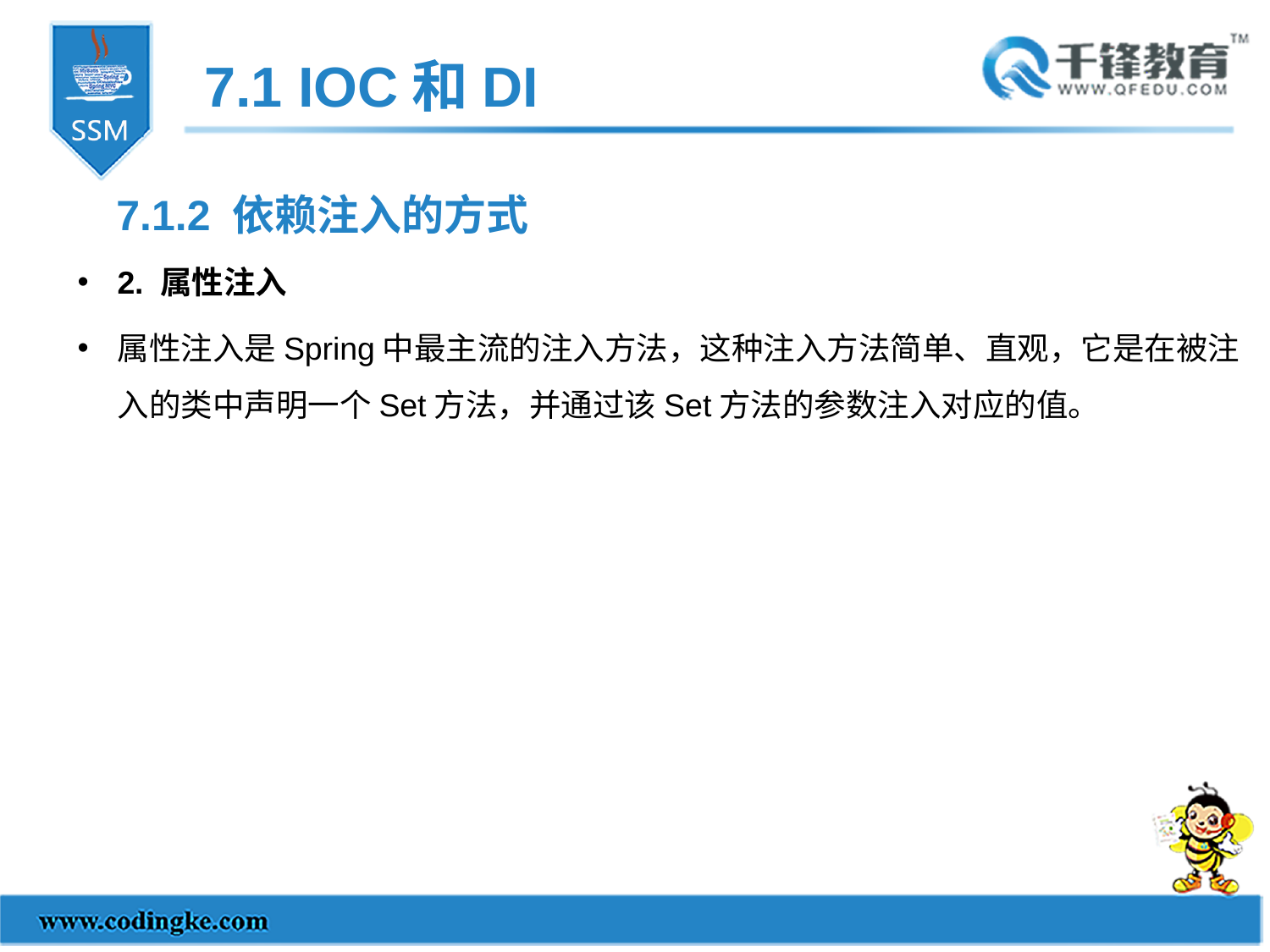

7.1 IOC和DI
7.1.2 依赖注入的方式
2. 属性注入
属性注入是Spring中最主流的注入方法，这种注入方法简单、直观，它是在被注入的类中声明一个Set方法，并通过该Set方法的参数注入对应的值。